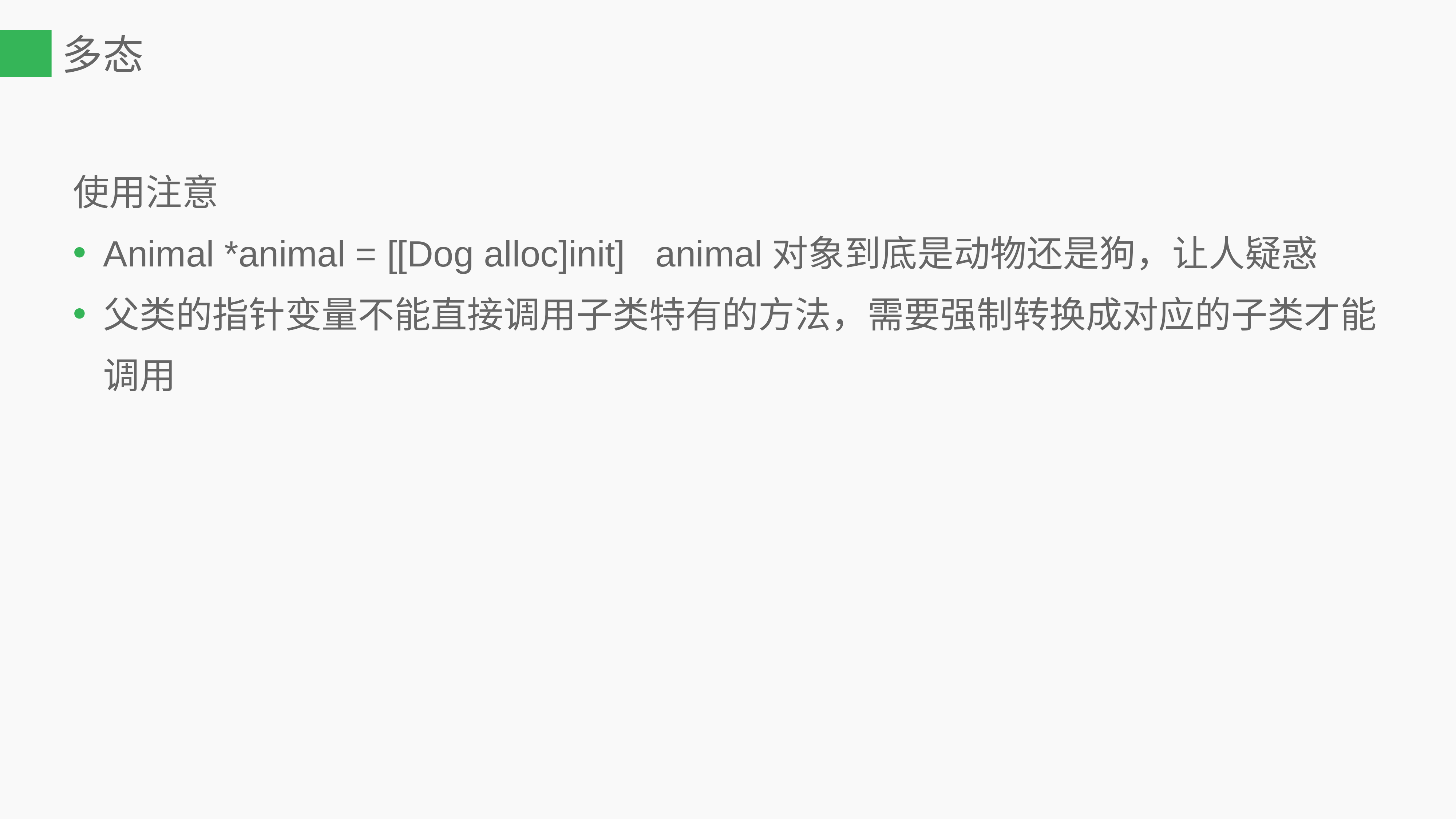

# 多态
使用注意
Animal *animal = [[Dog alloc]init]   animal对象到底是动物还是狗，让人疑惑
父类的指针变量不能直接调用子类特有的方法，需要强制转换成对应的子类才能调用